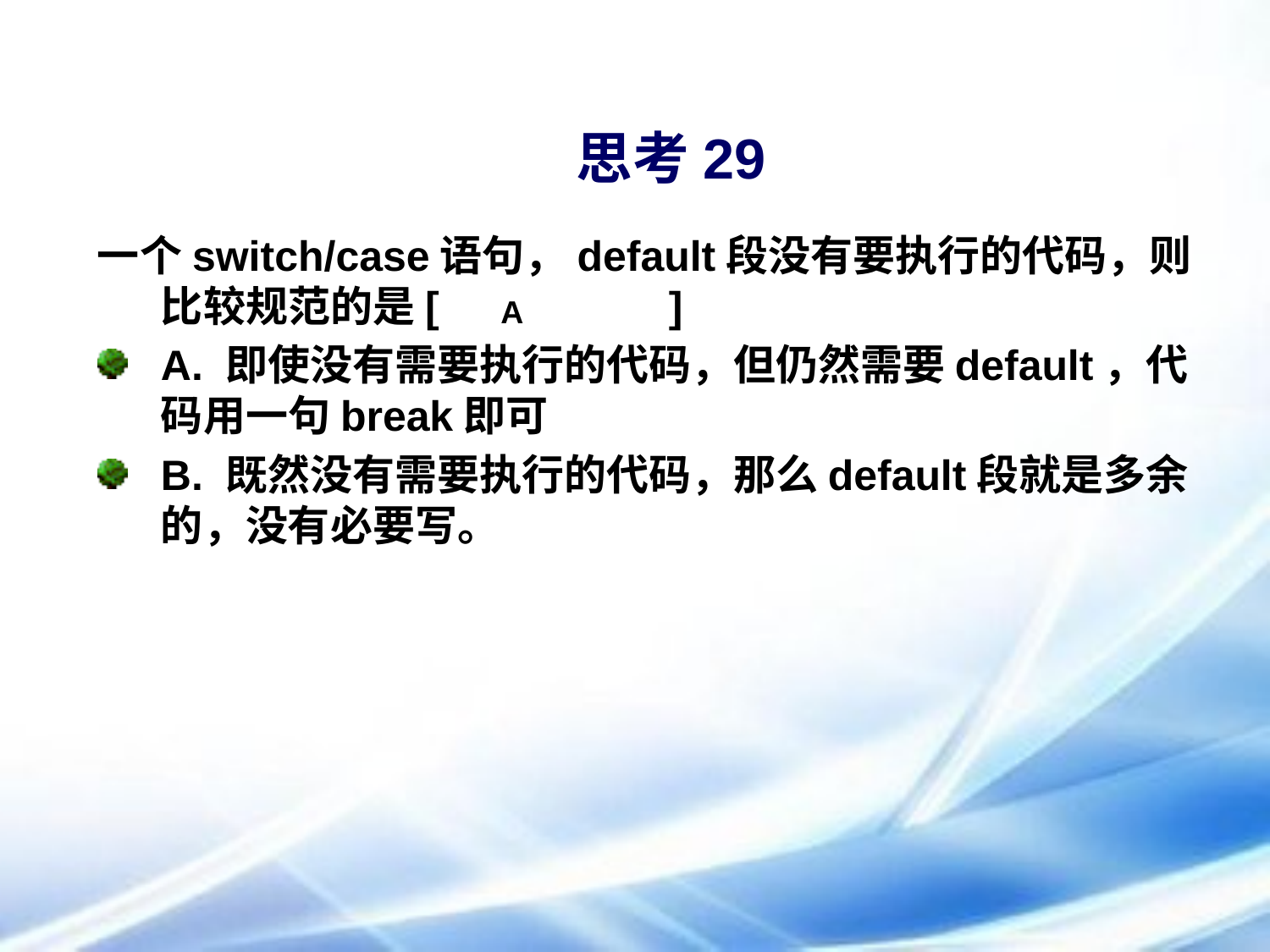

# 思考29
一个switch/case语句，default段没有要执行的代码，则比较规范的是[		]
A. 即使没有需要执行的代码，但仍然需要default，代码用一句break即可
B. 既然没有需要执行的代码，那么default段就是多余的，没有必要写。
A